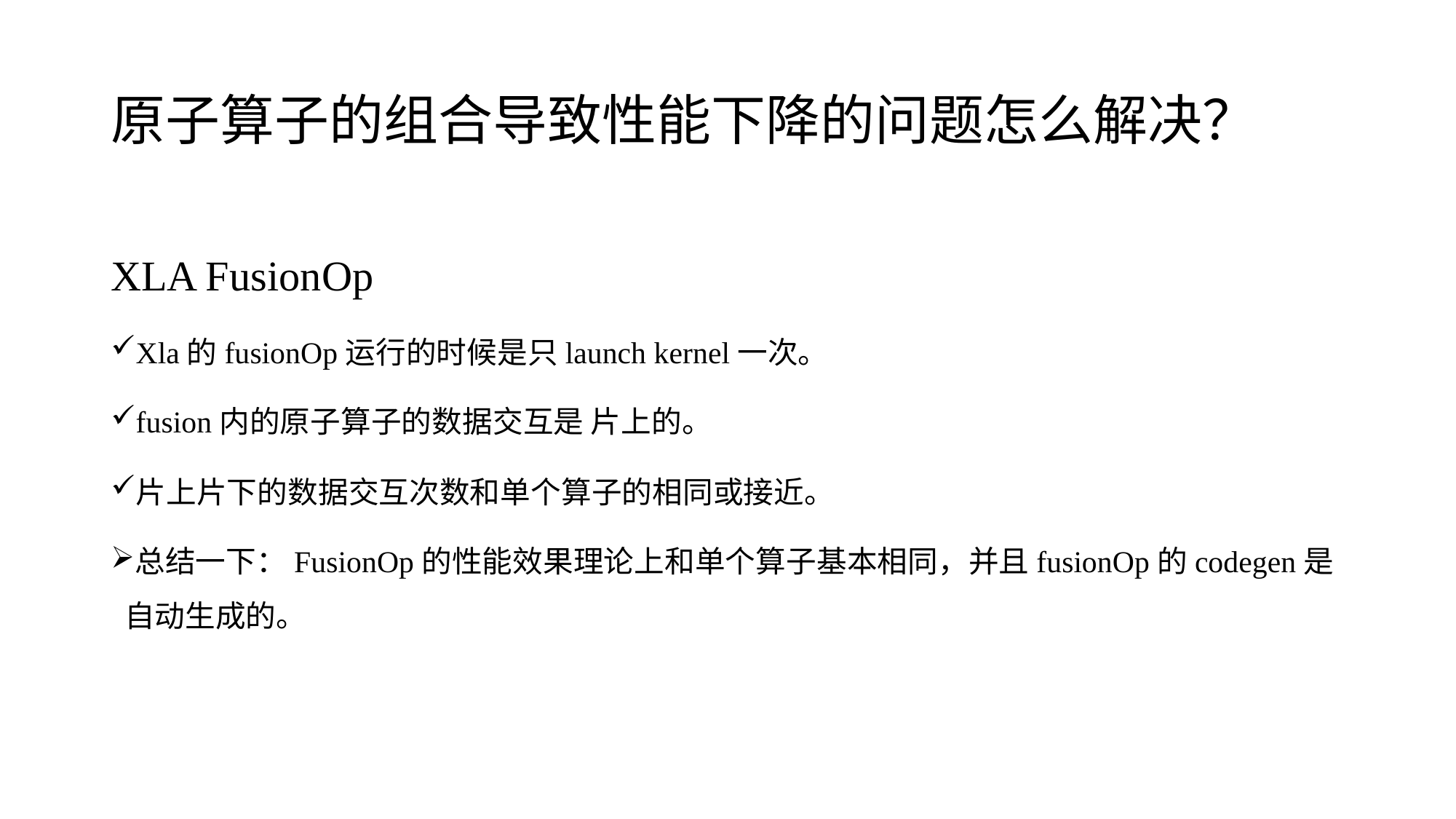

原子算子的组合导致性能下降的问题怎么解决？
XLA FusionOp
Xla的fusionOp运行的时候是只launch kernel一次。
fusion内的原子算子的数据交互是 片上的。
片上片下的数据交互次数和单个算子的相同或接近。
总结一下：FusionOp的性能效果理论上和单个算子基本相同，并且fusionOp的codegen是自动生成的。